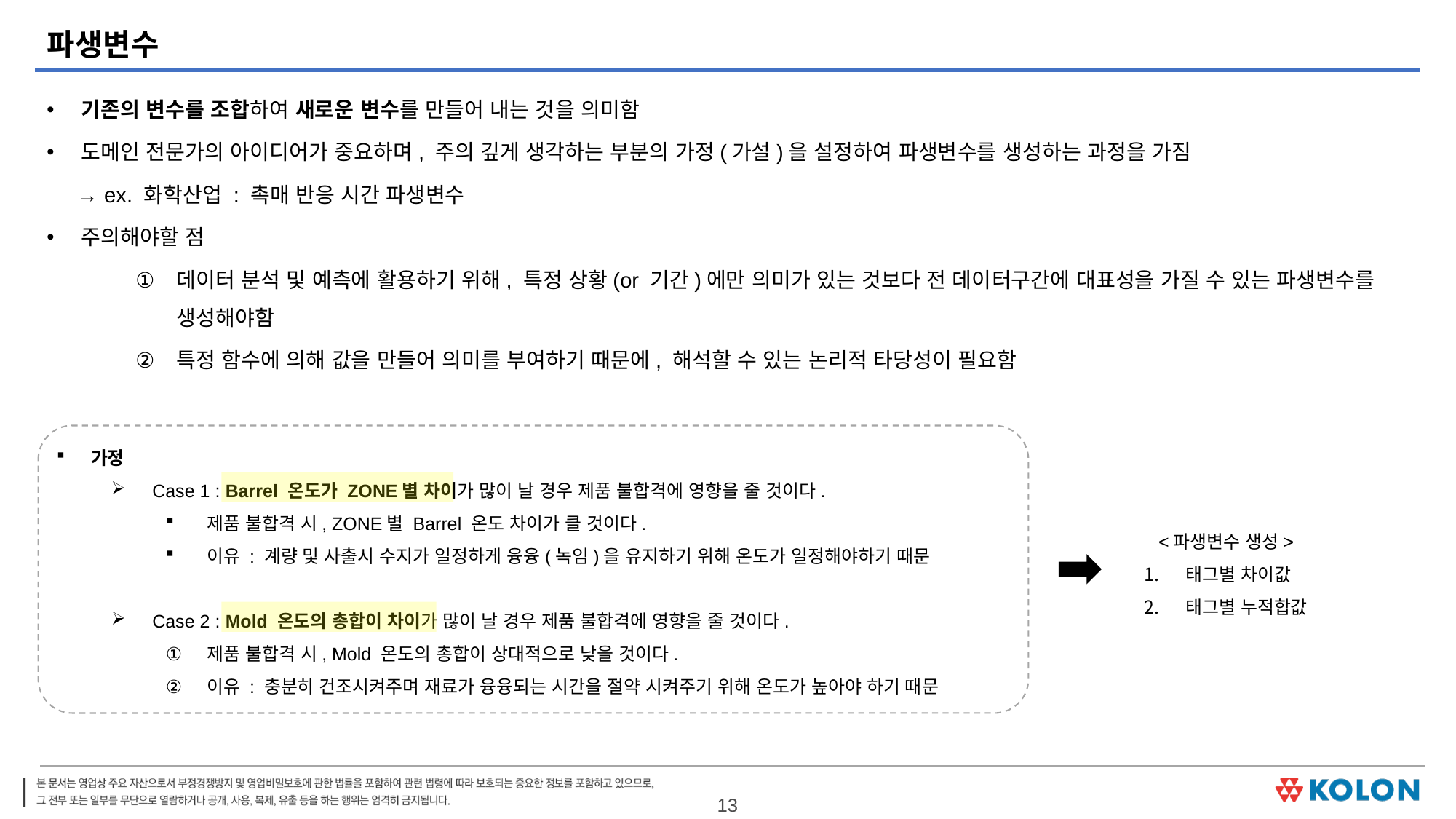

# 파생변수
기존의 변수를 조합하여 새로운 변수를 만들어 내는 것을 의미함
도메인 전문가의 아이디어가 중요하며, 주의 깊게 생각하는 부분의 가정(가설)을 설정하여 파생변수를 생성하는 과정을 가짐
     → ex. 화학산업 : 촉매 반응 시간 파생변수
주의해야할 점
데이터 분석 및 예측에 활용하기 위해, 특정 상황(or 기간)에만 의미가 있는 것보다 전 데이터구간에 대표성을 가질 수 있는 파생변수를 생성해야함
특정 함수에 의해 값을 만들어 의미를 부여하기 때문에, 해석할 수 있는 논리적 타당성이 필요함

가정
Case 1 : Barrel 온도가 ZONE별 차이가 많이 날 경우 제품 불합격에 영향을 줄 것이다.
제품 불합격 시, ZONE별 Barrel 온도 차이가 클 것이다.
이유 : 계량 및 사출시 수지가 일정하게 융융(녹임)을 유지하기 위해 온도가 일정해야하기 때문

Case 2 : Mold 온도의 총합이 차이가 많이 날 경우 제품 불합격에 영향을 줄 것이다.
제품 불합격 시, Mold 온도의 총합이 상대적으로 낮을 것이다.
이유 : 충분히 건조시켜주며 재료가 융융되는 시간을 절약 시켜주기 위해 온도가 높아야 하기 때문

<파생변수 생성>
태그별 차이값
태그별 누적합값